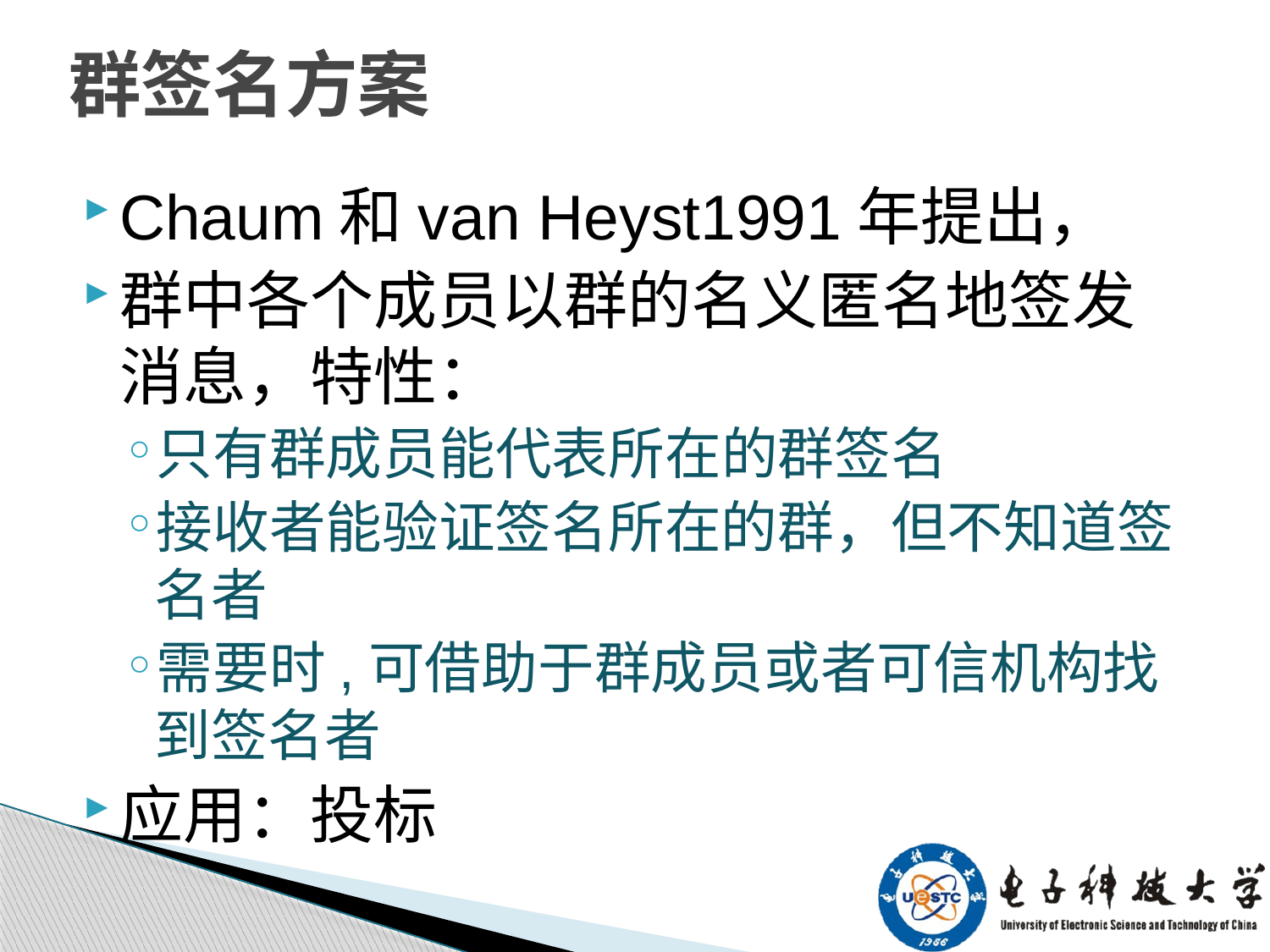

# 群签名方案
Chaum和van Heyst1991年提出，
群中各个成员以群的名义匿名地签发消息，特性：
只有群成员能代表所在的群签名
接收者能验证签名所在的群，但不知道签名者
需要时,可借助于群成员或者可信机构找到签名者
应用：投标